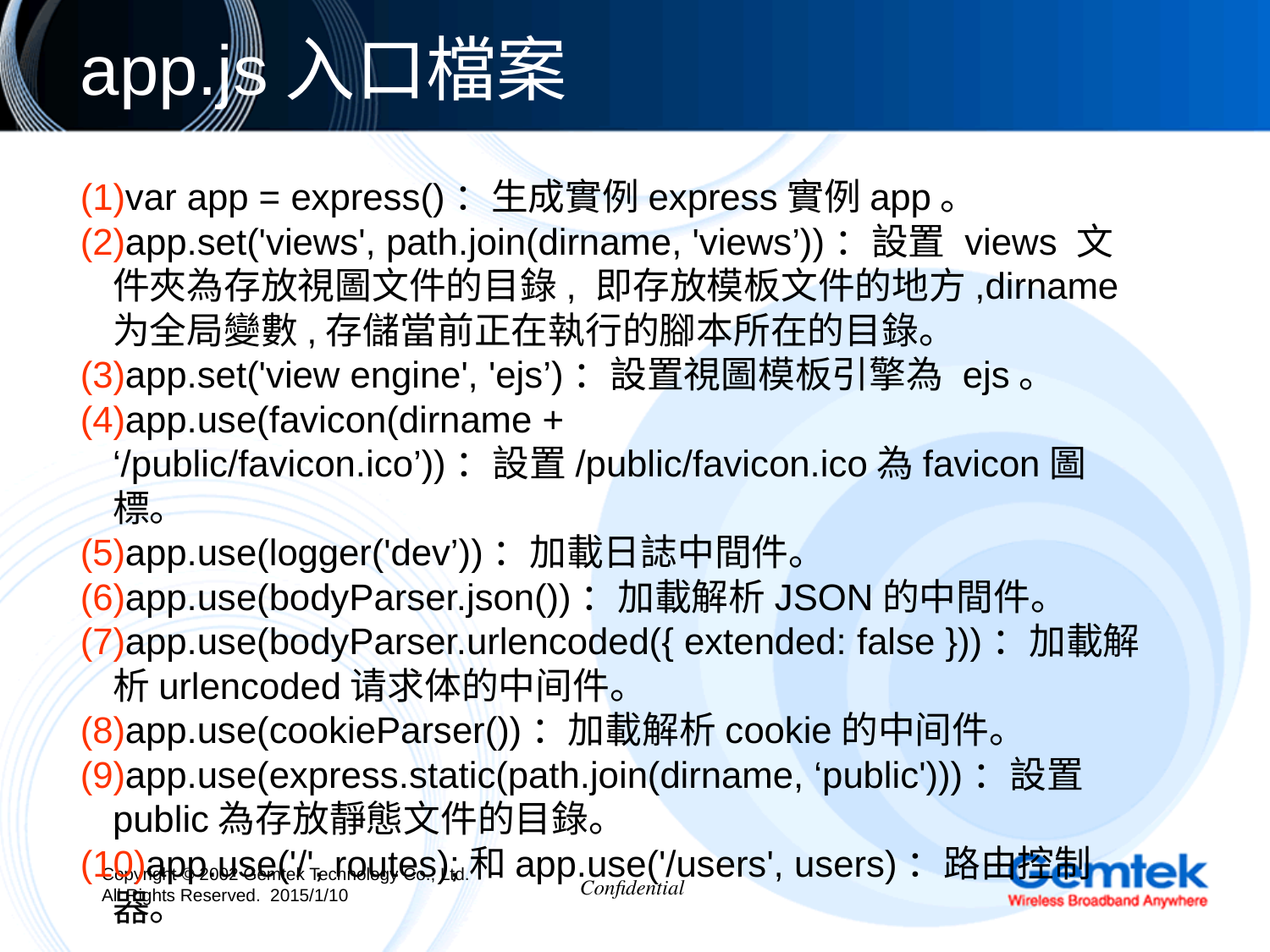

# app.js入口檔案
var app = express()：生成實例express實例app。
app.set('views', path.join(dirname, 'views’))：設置 views 文件夾為存放視圖文件的目錄, 即存放模板文件的地方,dirname 为全局變數,存儲當前正在執行的腳本所在的目錄。
app.set('view engine', 'ejs’)：設置視圖模板引擎為 ejs。
app.use(favicon(dirname + ‘/public/favicon.ico’))：設置/public/favicon.ico為favicon圖標。
app.use(logger('dev’))：加載日誌中間件。
app.use(bodyParser.json())：加載解析JSON的中間件。
app.use(bodyParser.urlencoded({ extended: false }))：加載解析urlencoded请求体的中间件。
app.use(cookieParser())：加載解析cookie的中间件。
app.use(express.static(path.join(dirname, ‘public')))：設置public為存放靜態文件的目錄。
app.use('/', routes);和app.use('/users', users)：路由控制器。